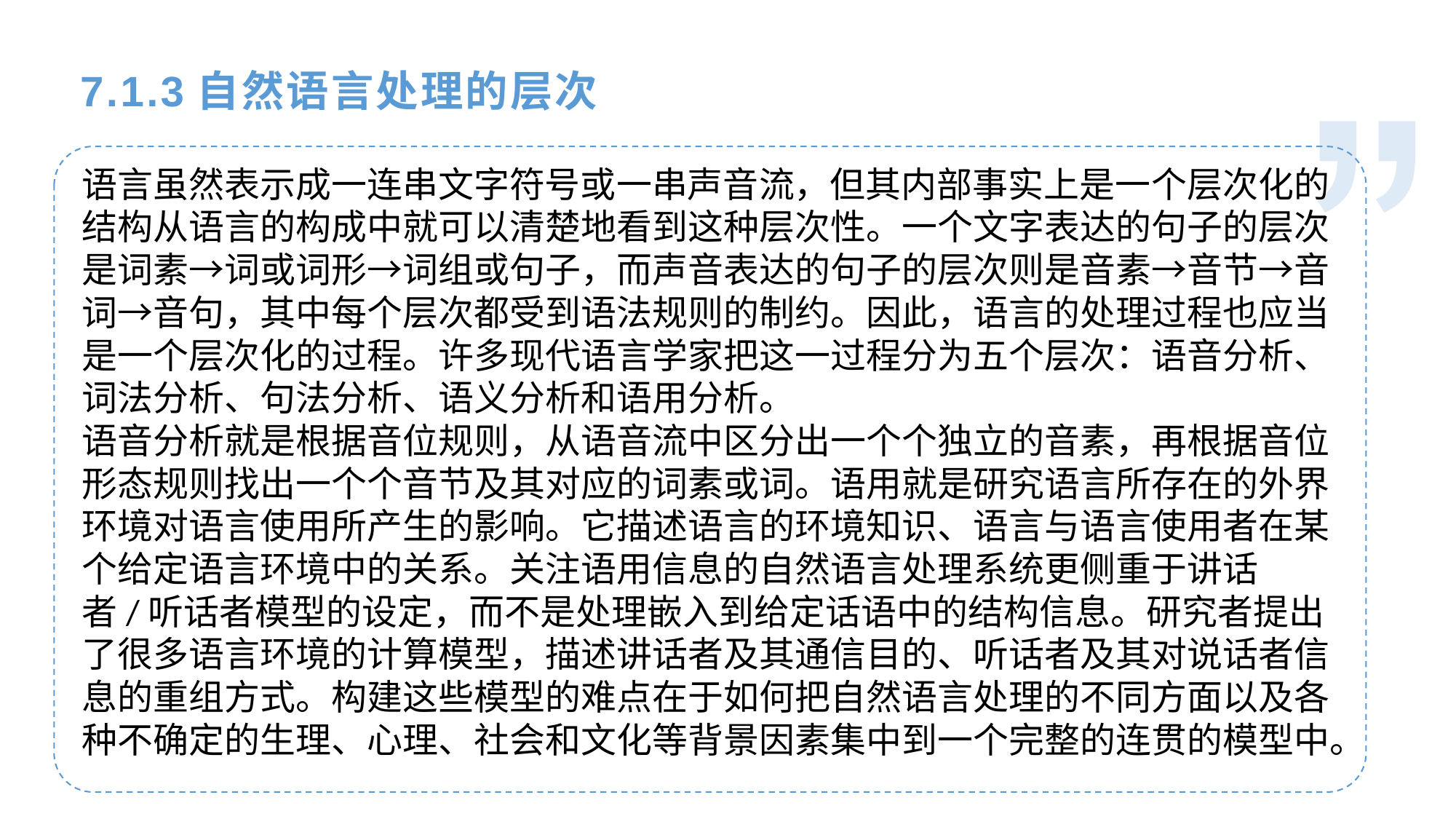

人工智能基础
7.1.3自然语言处理的层次

语言虽然表示成一连串文字符号或一串声音流，但其内部事实上是一个层次化的结构从语言的构成中就可以清楚地看到这种层次性。一个文字表达的句子的层次是词素→词或词形→词组或句子，而声音表达的句子的层次则是音素→音节→音词→音句，其中每个层次都受到语法规则的制约。因此，语言的处理过程也应当是一个层次化的过程。许多现代语言学家把这一过程分为五个层次：语音分析、词法分析、句法分析、语义分析和语用分析。
语音分析就是根据音位规则，从语音流中区分出一个个独立的音素，再根据音位形态规则找出一个个音节及其对应的词素或词。语用就是研究语言所存在的外界环境对语言使用所产生的影响。它描述语言的环境知识、语言与语言使用者在某个给定语言环境中的关系。关注语用信息的自然语言处理系统更侧重于讲话者/听话者模型的设定，而不是处理嵌入到给定话语中的结构信息。研究者提出了很多语言环境的计算模型，描述讲话者及其通信目的、听话者及其对说话者信息的重组方式。构建这些模型的难点在于如何把自然语言处理的不同方面以及各种不确定的生理、心理、社会和文化等背景因素集中到一个完整的连贯的模型中。